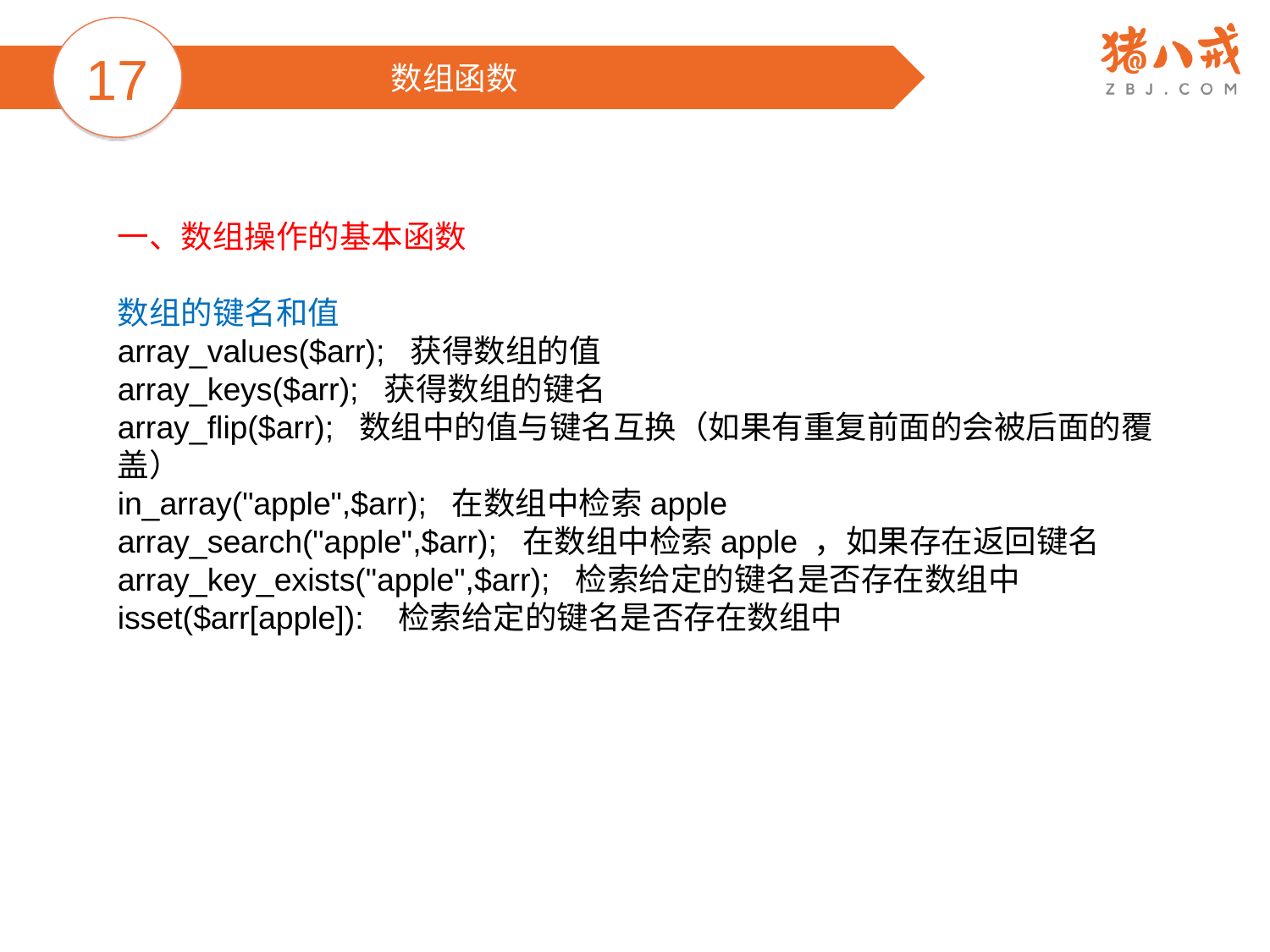

17
数组函数

一、数组操作的基本函数

数组的键名和值
array_values($arr);  获得数组的值
array_keys($arr);  获得数组的键名
array_flip($arr);  数组中的值与键名互换（如果有重复前面的会被后面的覆盖）
in_array("apple",$arr);  在数组中检索apple
array_search("apple",$arr);  在数组中检索apple ，如果存在返回键名
array_key_exists("apple",$arr);  检索给定的键名是否存在数组中
isset($arr[apple]):   检索给定的键名是否存在数组中